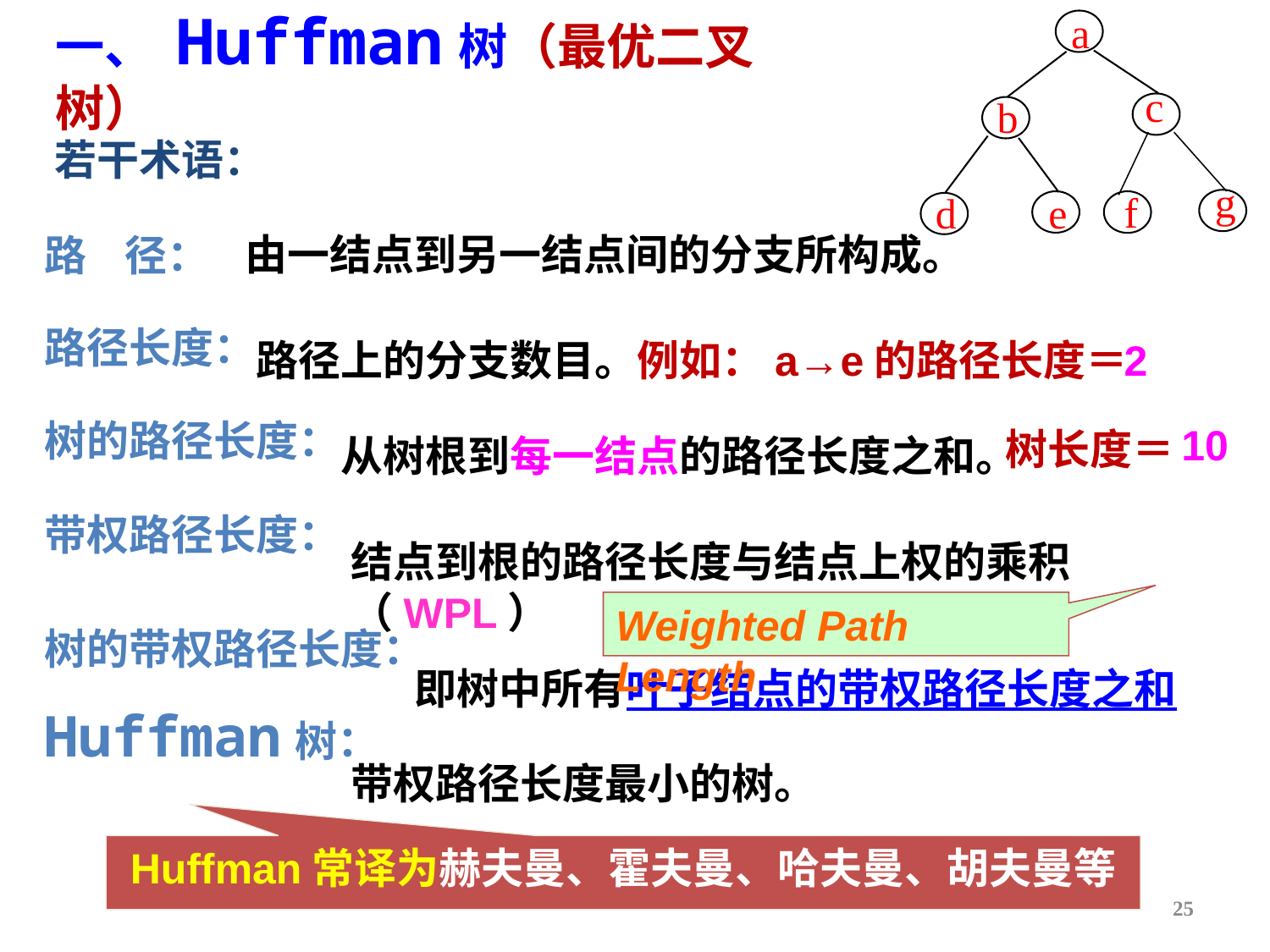

a

e
d

c
b
g
f
# 一、 Huffman树（最优二叉树）
若干术语：
路    径：
路径长度：
树的路径长度：
带权路径长度：
树的带权路径长度：
Huffman树：
由一结点到另一结点间的分支所构成。
路径上的分支数目。
例如：a→e的路径长度＝
2
10
树长度＝
从树根到每一结点的路径长度之和。
结点到根的路径长度与结点上权的乘积（WPL）
Weighted Path Length
即树中所有叶子结点的带权路径长度之和
带权路径长度最小的树。
Huffman常译为赫夫曼、霍夫曼、哈夫曼、胡夫曼等
25